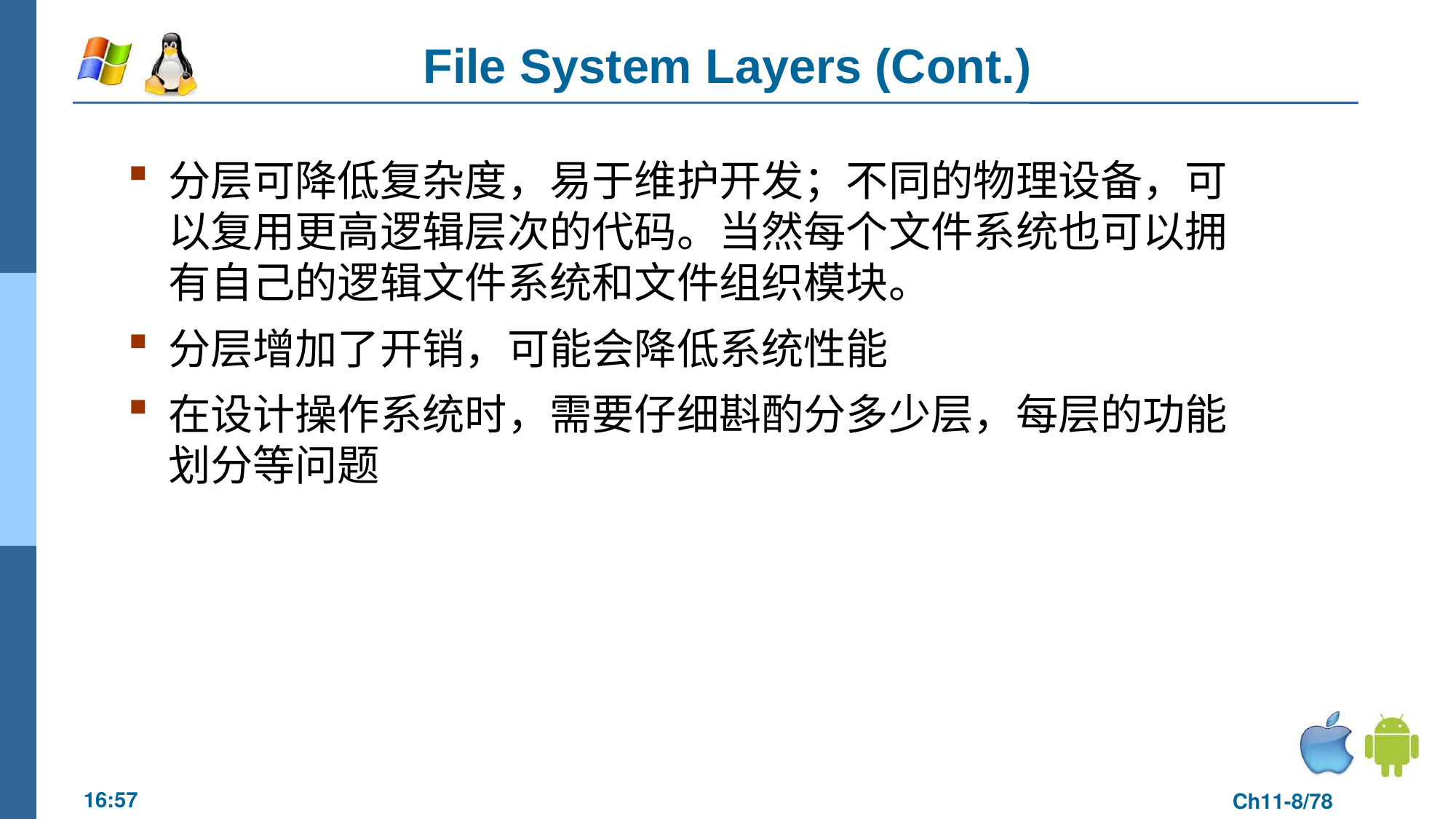

# File System Layers (Cont.)
分层可降低复杂度，易于维护开发；不同的物理设备，可以复用更高逻辑层次的代码。当然每个文件系统也可以拥有自己的逻辑文件系统和文件组织模块。
分层增加了开销，可能会降低系统性能
在设计操作系统时，需要仔细斟酌分多少层，每层的功能划分等问题